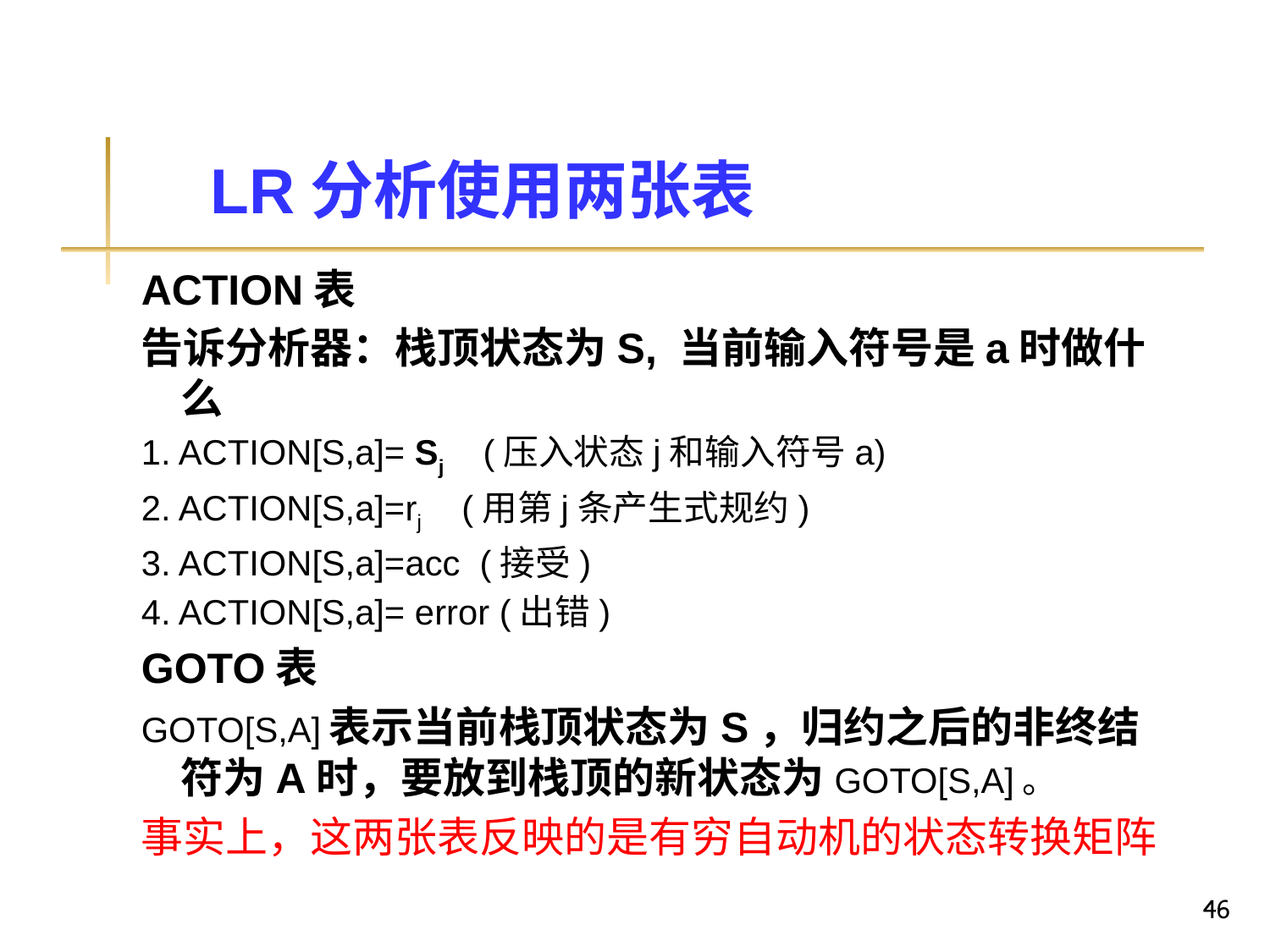

# LR分析使用两张表
ACTION表
告诉分析器：栈顶状态为S, 当前输入符号是a时做什么
1. ACTION[S,a]= Sj    (压入状态j和输入符号a)
2. ACTION[S,a]=rj       (用第j条产生式规约)
3. ACTION[S,a]=acc  (接受)
4. ACTION[S,a]= error (出错)
GOTO表
GOTO[S,A]表示当前栈顶状态为S，归约之后的非终结符为A时，要放到栈顶的新状态为GOTO[S,A]。
事实上，这两张表反映的是有穷自动机的状态转换矩阵
46